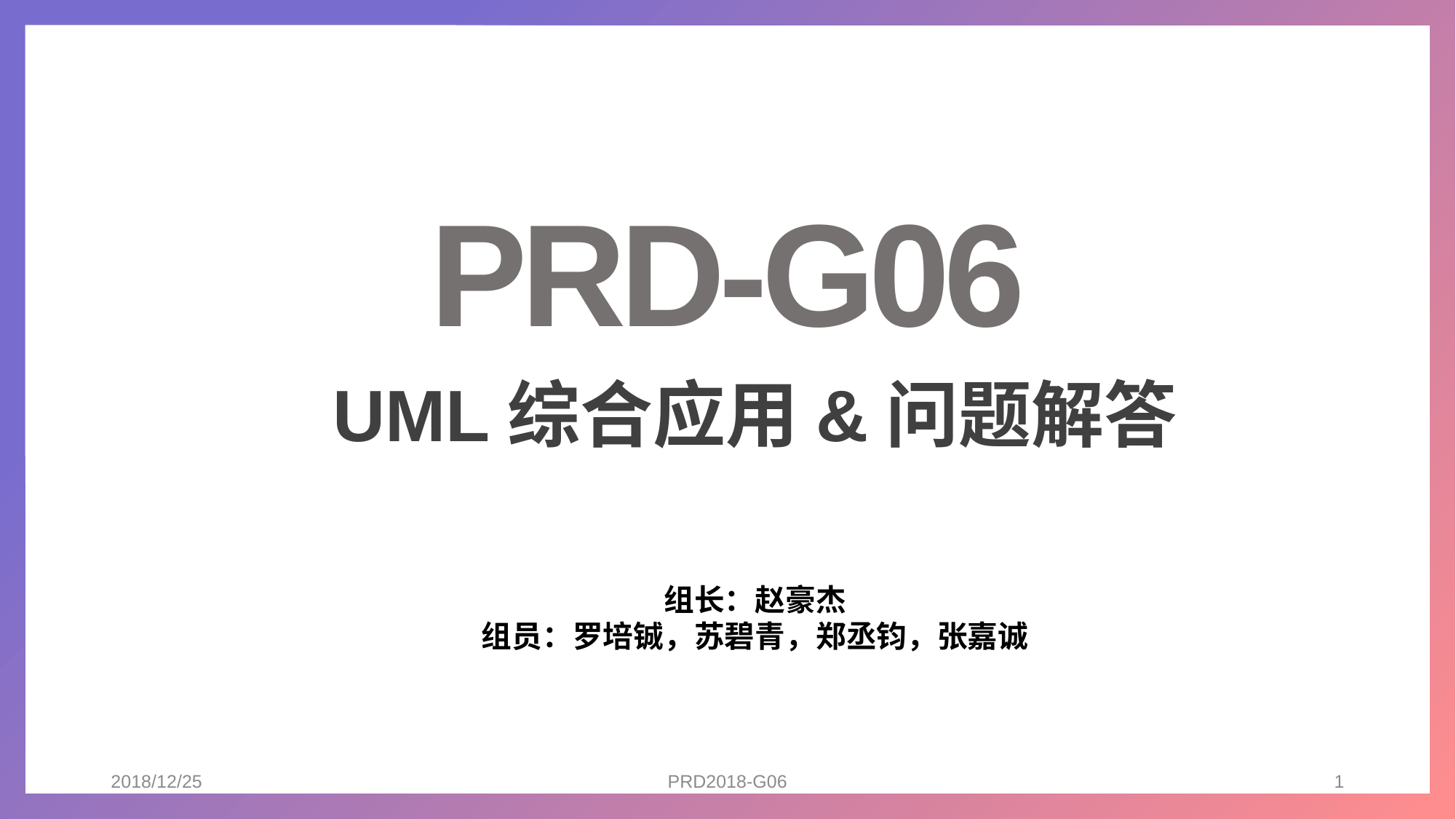

PRD-G06
UML综合应用&问题解答
组长：赵豪杰
组员：罗培铖，苏碧青，郑丞钧，张嘉诚
2018/12/25
PRD2018-G06
1